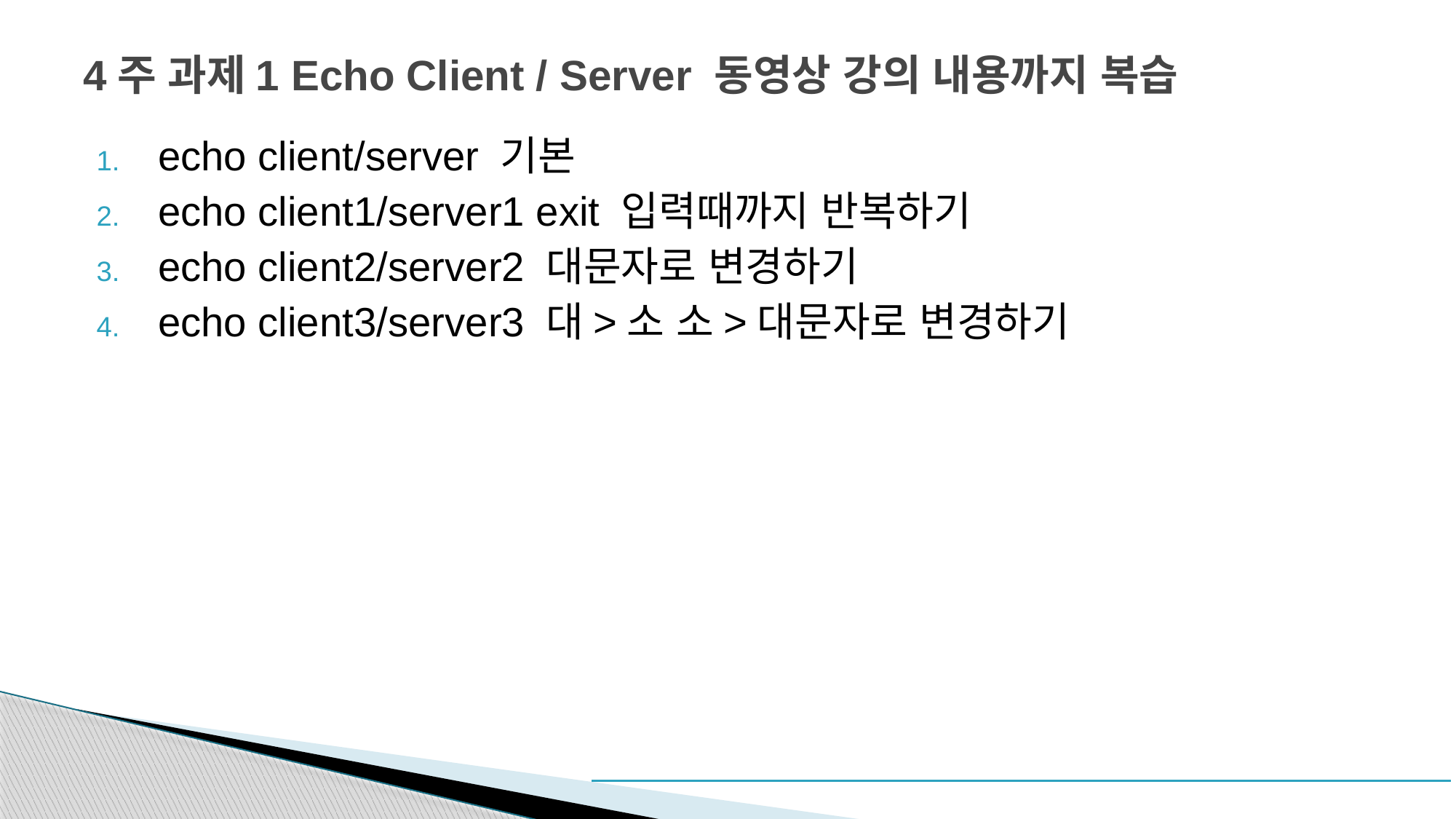

# 4주 과제1 Echo Client / Server 동영상 강의 내용까지 복습
echo client/server 기본
echo client1/server1 exit 입력때까지 반복하기
echo client2/server2 대문자로 변경하기
echo client3/server3 대>소 소>대문자로 변경하기